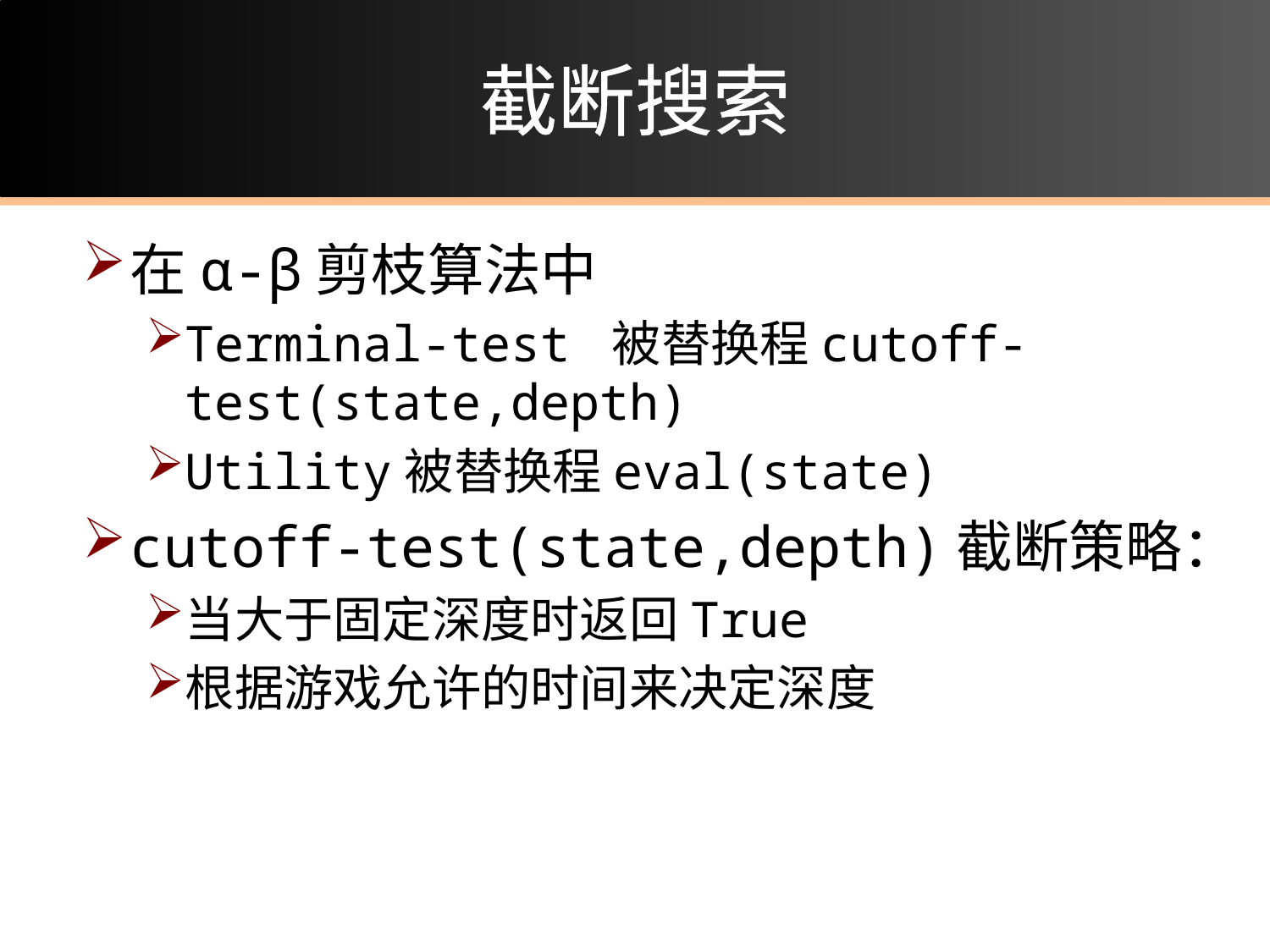

# 截断搜索
在α-β剪枝算法中
Terminal-test 被替换程cutoff-test(state,depth)
Utility被替换程eval(state)
cutoff-test(state,depth)截断策略：
当大于固定深度时返回True
根据游戏允许的时间来决定深度